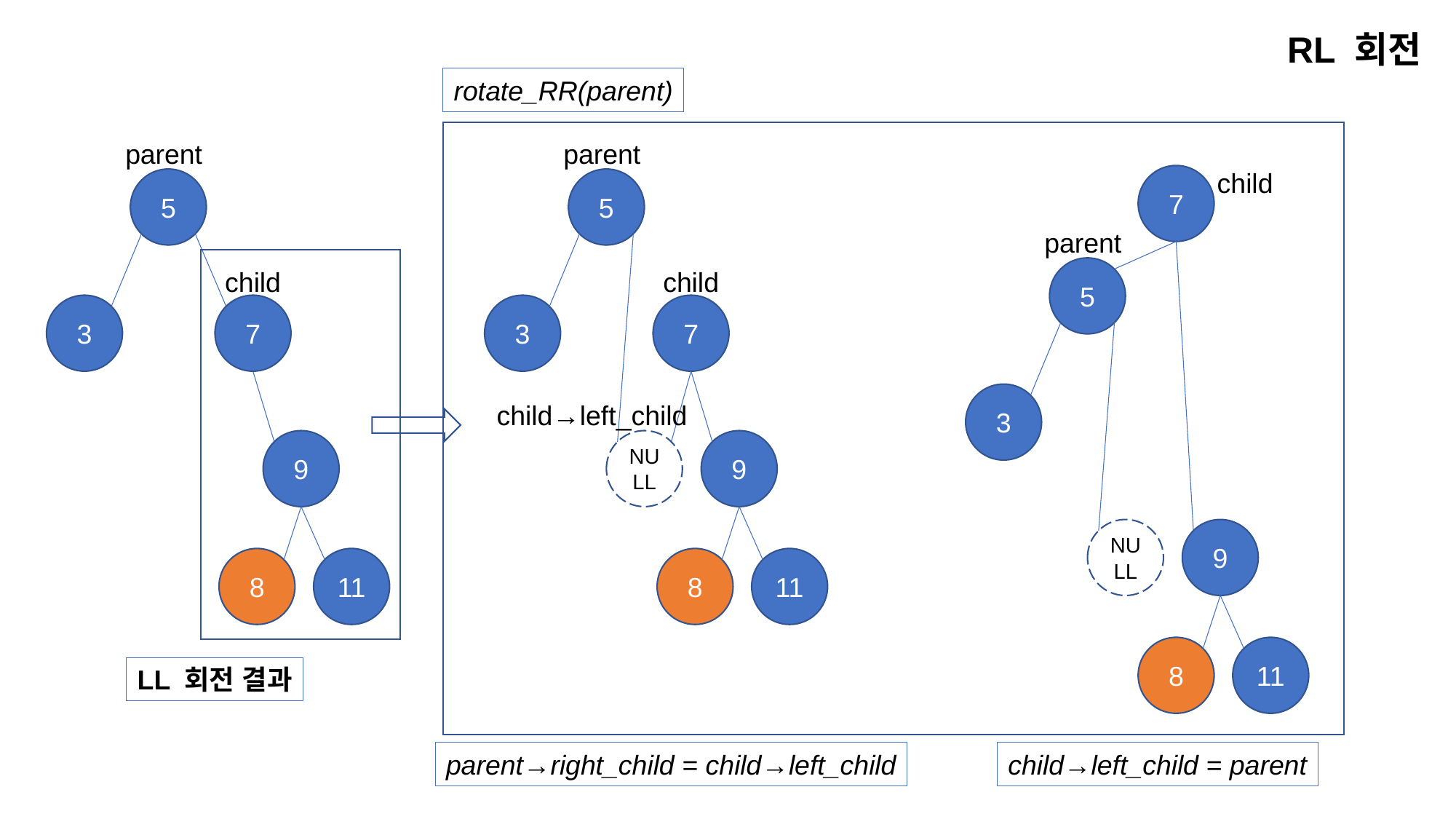

RL 회전
rotate_RR(parent)

parent
5
child
7
3
9
8
11

LL 회전 결과
parent
5
child
7
3
child→left_child
NULL
9
8
11
child
7
parent
5
3
NULL
9
8
11
parent→right_child = child→left_child
child→left_child = parent